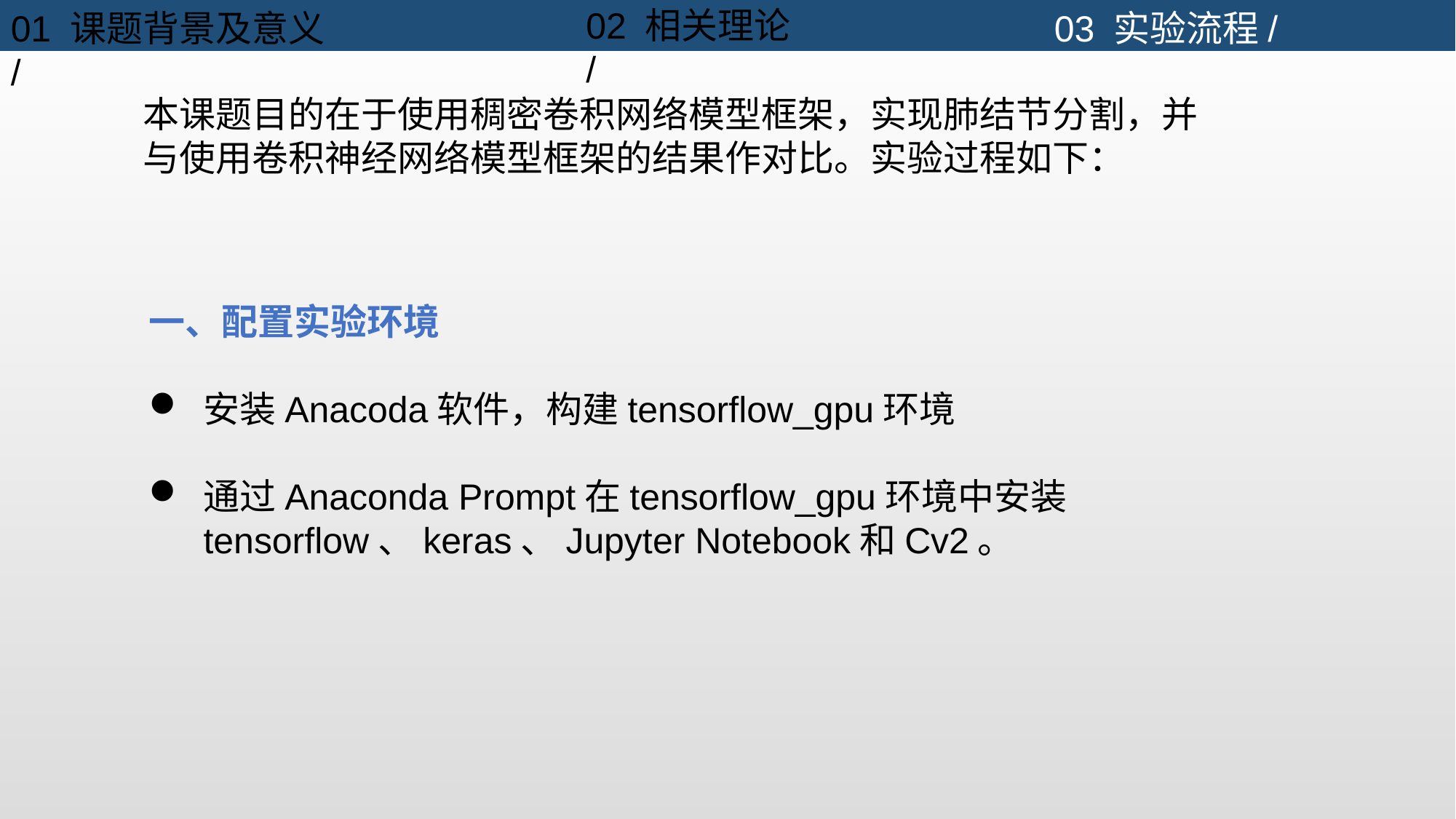

01 课题背景及意义/
03 实验流程/
02 相关理论/
本课题目的在于使用稠密卷积网络模型框架，实现肺结节分割，并与使用卷积神经网络模型框架的结果作对比。实验过程如下：
一、配置实验环境

安装Anacoda软件，构建tensorflow_gpu环境

通过Anaconda Prompt在tensorflow_gpu环境中安装tensorflow、keras、Jupyter Notebook和Cv2。